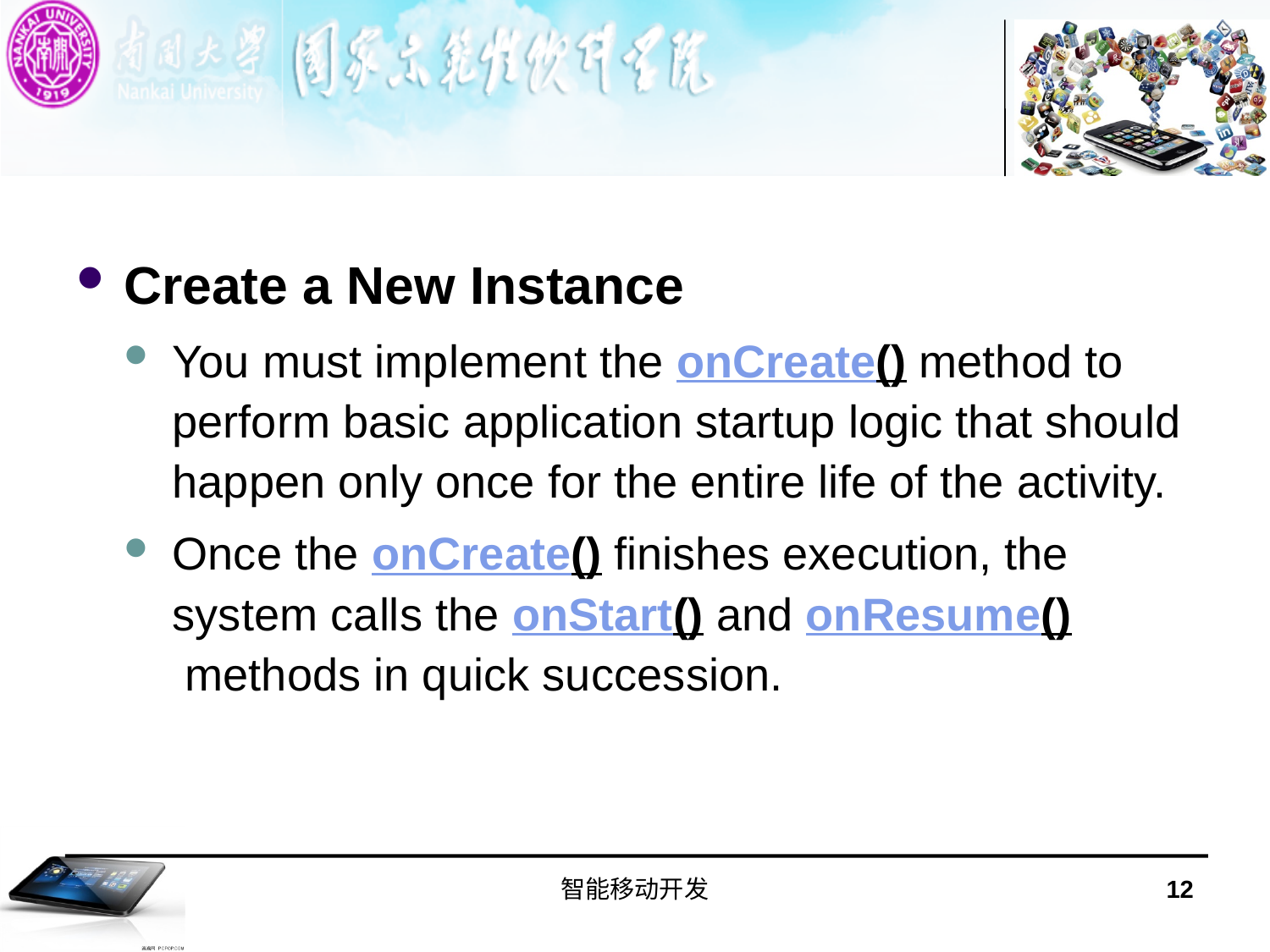

#
Create a New Instance
You must implement the onCreate() method to perform basic application startup logic that should happen only once for the entire life of the activity.
Once the onCreate() finishes execution, the system calls the onStart() and onResume() methods in quick succession.
智能移动开发
12